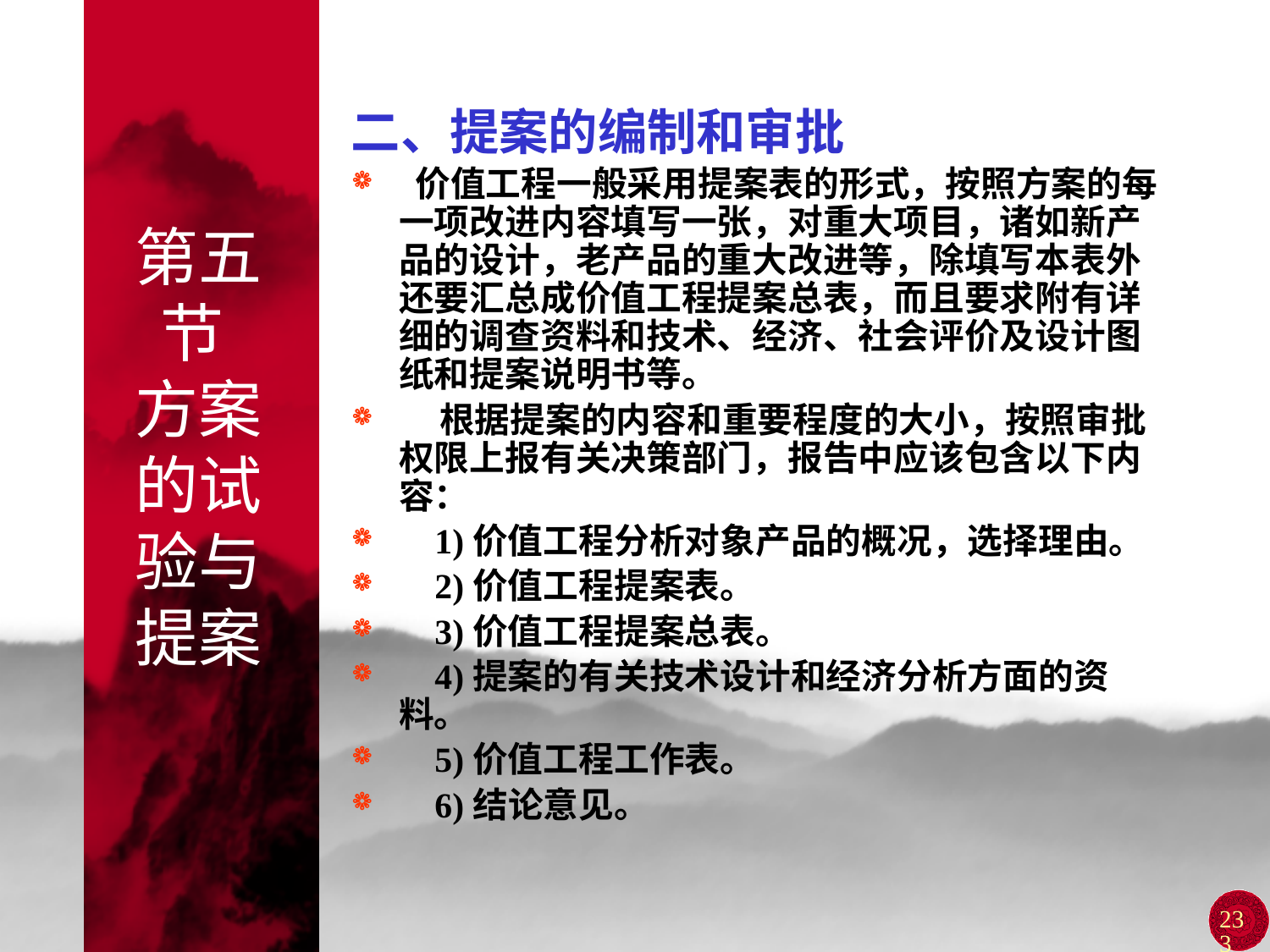

# 第五节  方案的试验与提案
二、提案的编制和审批
 价值工程一般采用提案表的形式，按照方案的每一项改进内容填写一张，对重大项目，诸如新产品的设计，老产品的重大改进等，除填写本表外还要汇总成价值工程提案总表，而且要求附有详细的调查资料和技术、经济、社会评价及设计图纸和提案说明书等。
    根据提案的内容和重要程度的大小，按照审批权限上报有关决策部门，报告中应该包含以下内容：
    1)价值工程分析对象产品的概况，选择理由。
    2)价值工程提案表。
    3)价值工程提案总表。
    4)提案的有关技术设计和经济分析方面的资料。
    5)价值工程工作表。
    6)结论意见。

233